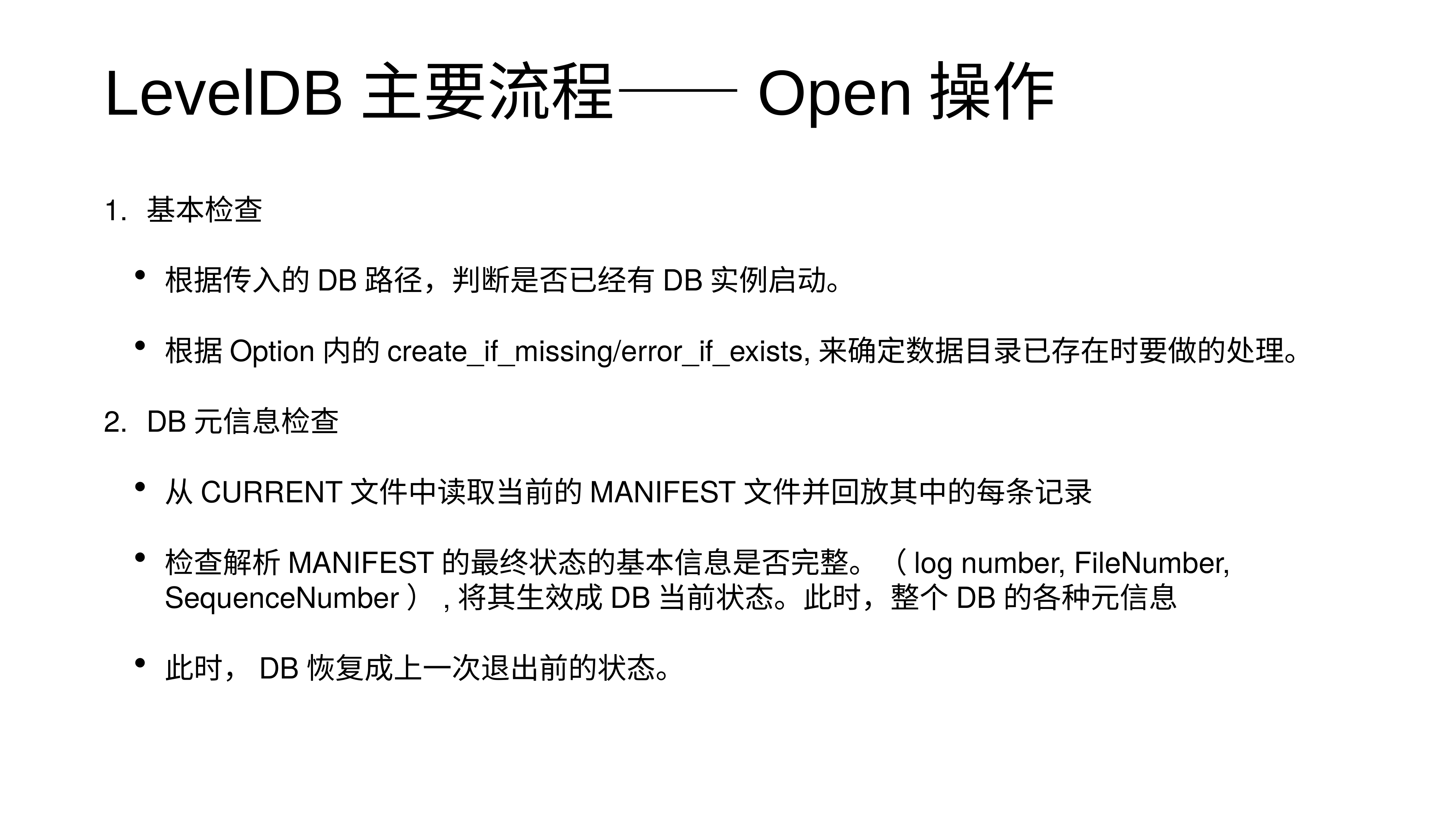

# LevelDB主要流程——Open操作
基本检查
根据传入的DB路径，判断是否已经有DB实例启动。
根据Option内的create_if_missing/error_if_exists,来确定数据目录已存在时要做的处理。
DB元信息检查
从CURRENT文件中读取当前的MANIFEST文件并回放其中的每条记录
检查解析MANIFEST的最终状态的基本信息是否完整。（log number, FileNumber, SequenceNumber）,将其生效成DB当前状态。此时，整个DB的各种元信息
此时，DB恢复成上一次退出前的状态。